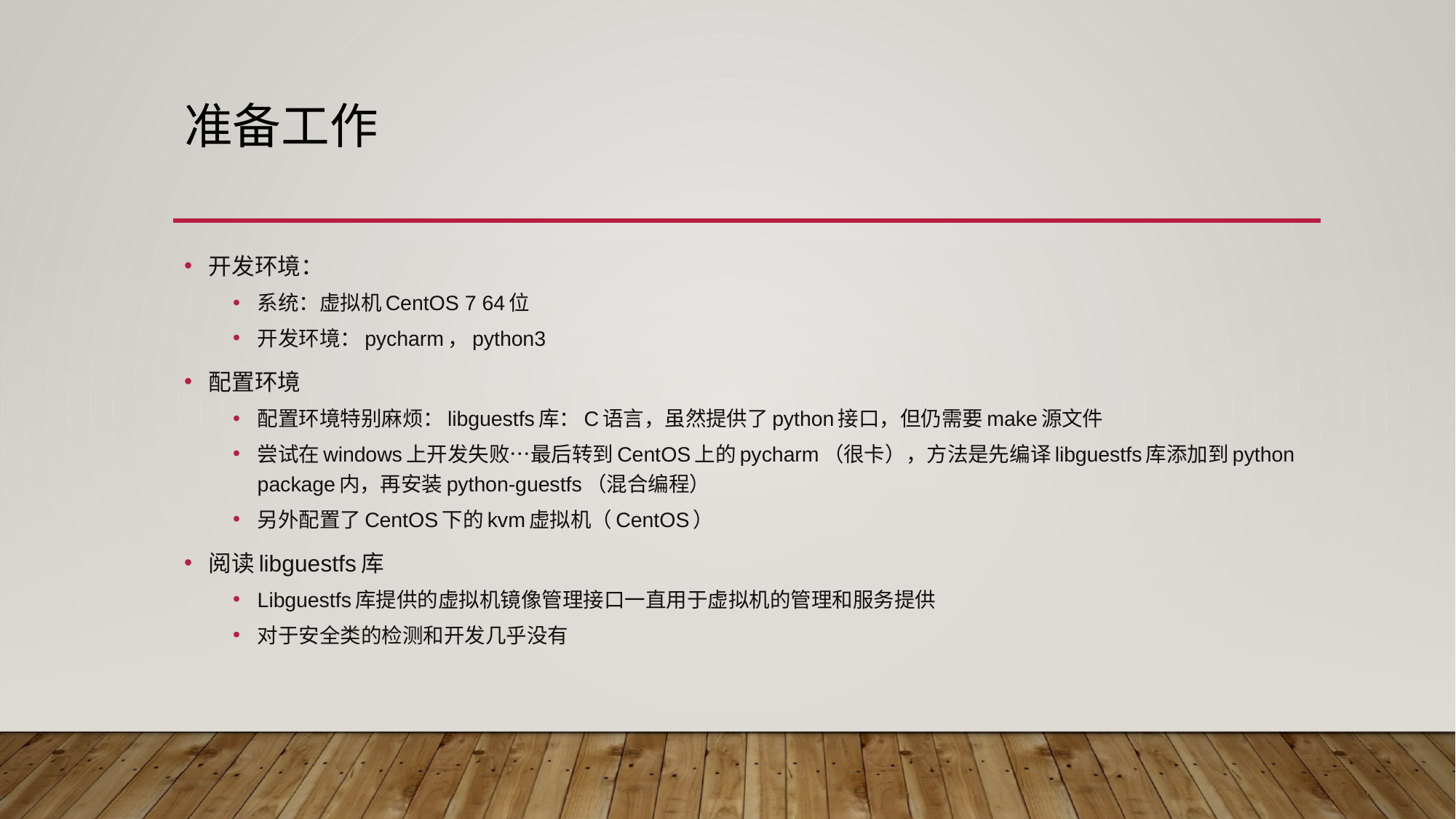

# 准备工作
开发环境：
系统：虚拟机CentOS 7 64位
开发环境：pycharm，python3
配置环境
配置环境特别麻烦：libguestfs库：C语言，虽然提供了python接口，但仍需要make源文件
尝试在windows上开发失败…最后转到CentOS上的pycharm（很卡），方法是先编译libguestfs库添加到python package内，再安装python-guestfs（混合编程）
另外配置了CentOS下的kvm虚拟机（CentOS）
阅读libguestfs库
Libguestfs库提供的虚拟机镜像管理接口一直用于虚拟机的管理和服务提供
对于安全类的检测和开发几乎没有